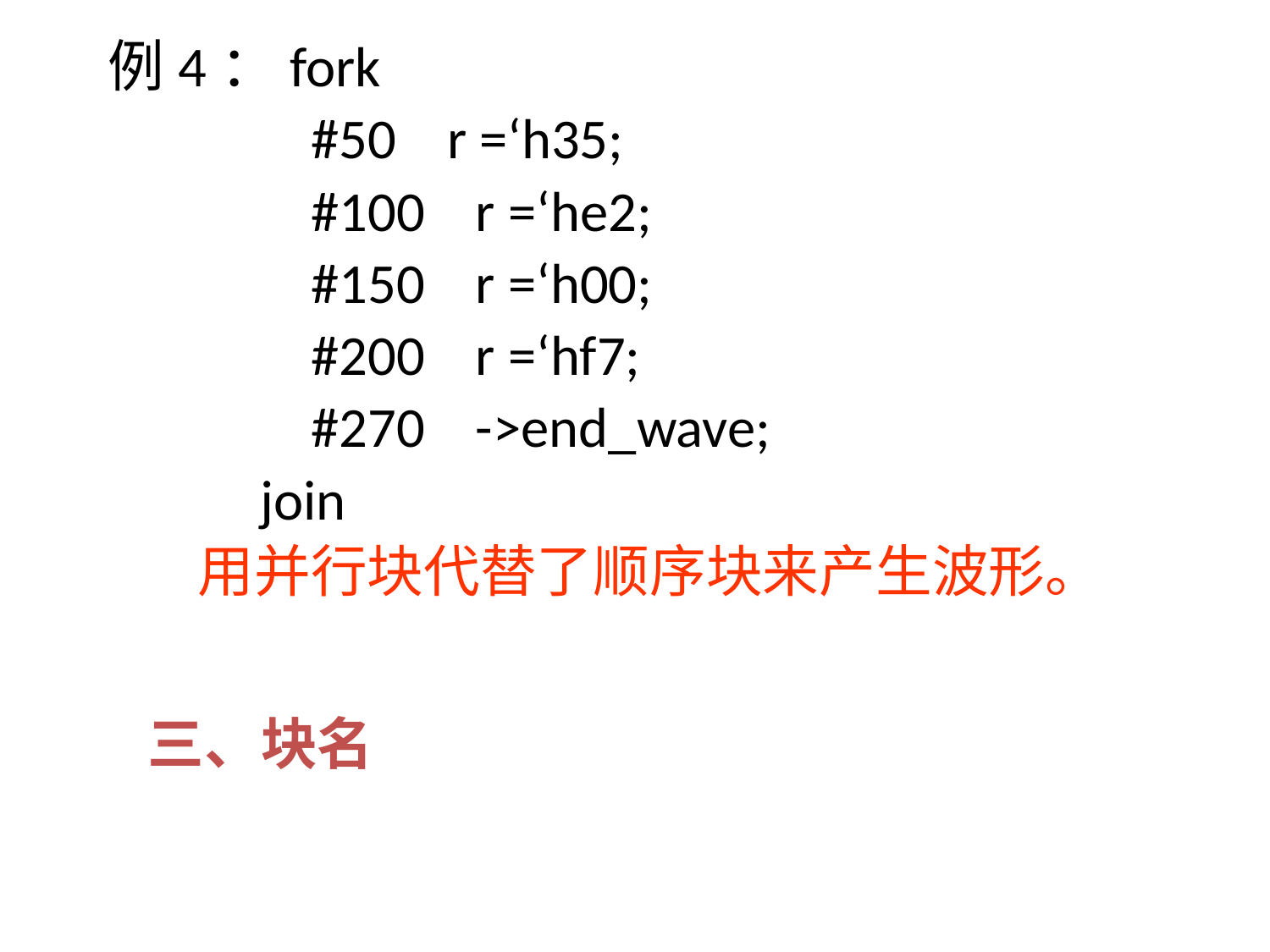

例4：fork
                #50    r =‘h35;
                #100    r =‘he2;
                #150    r =‘h00;
                #200    r =‘hf7;
                #270    ->end_wave;
            join
      用并行块代替了顺序块来产生波形。
三、块名